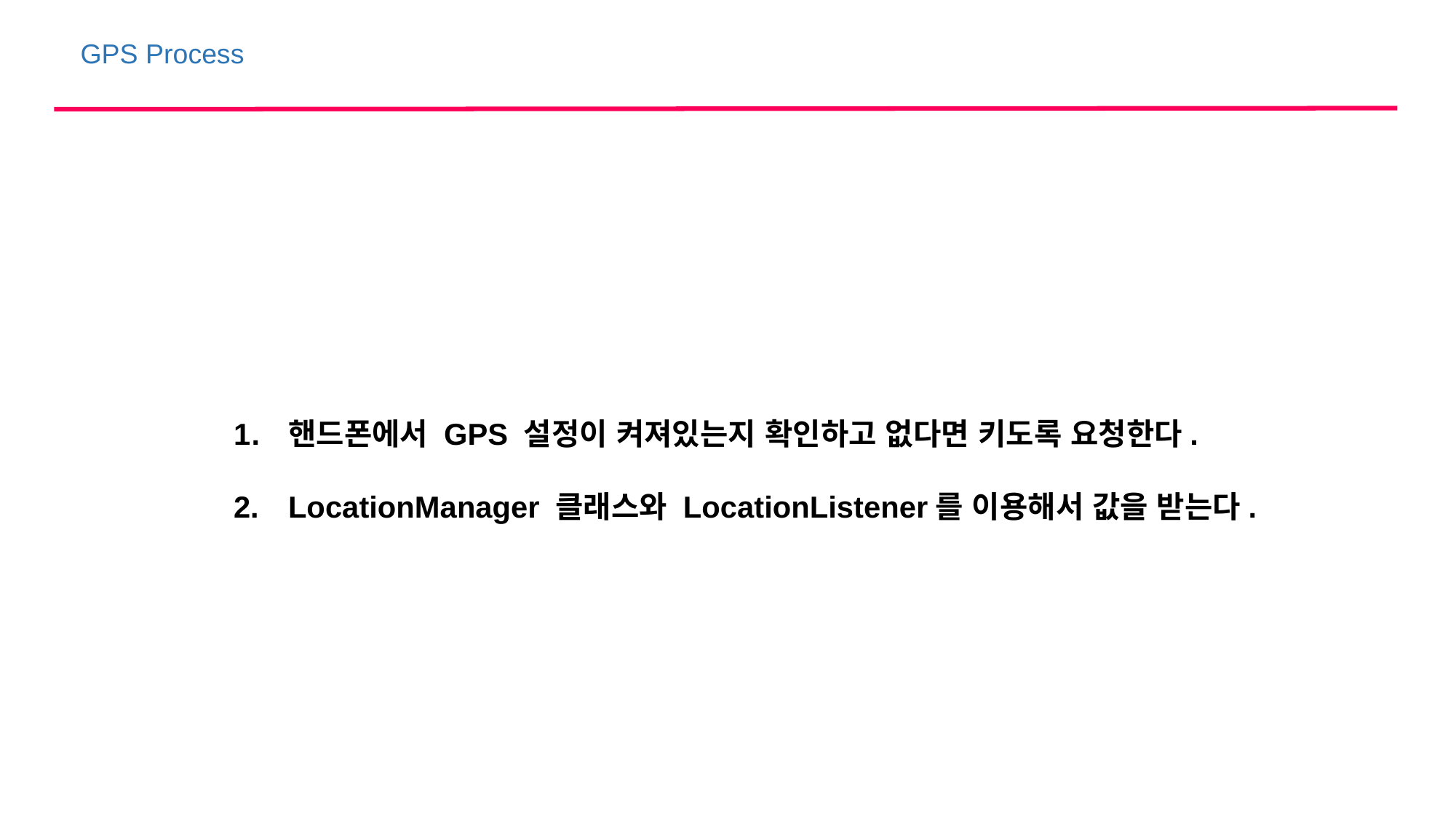

GPS Process
핸드폰에서 GPS 설정이 켜져있는지 확인하고 없다면 키도록 요청한다.

LocationManager 클래스와 LocationListener를 이용해서 값을 받는다.